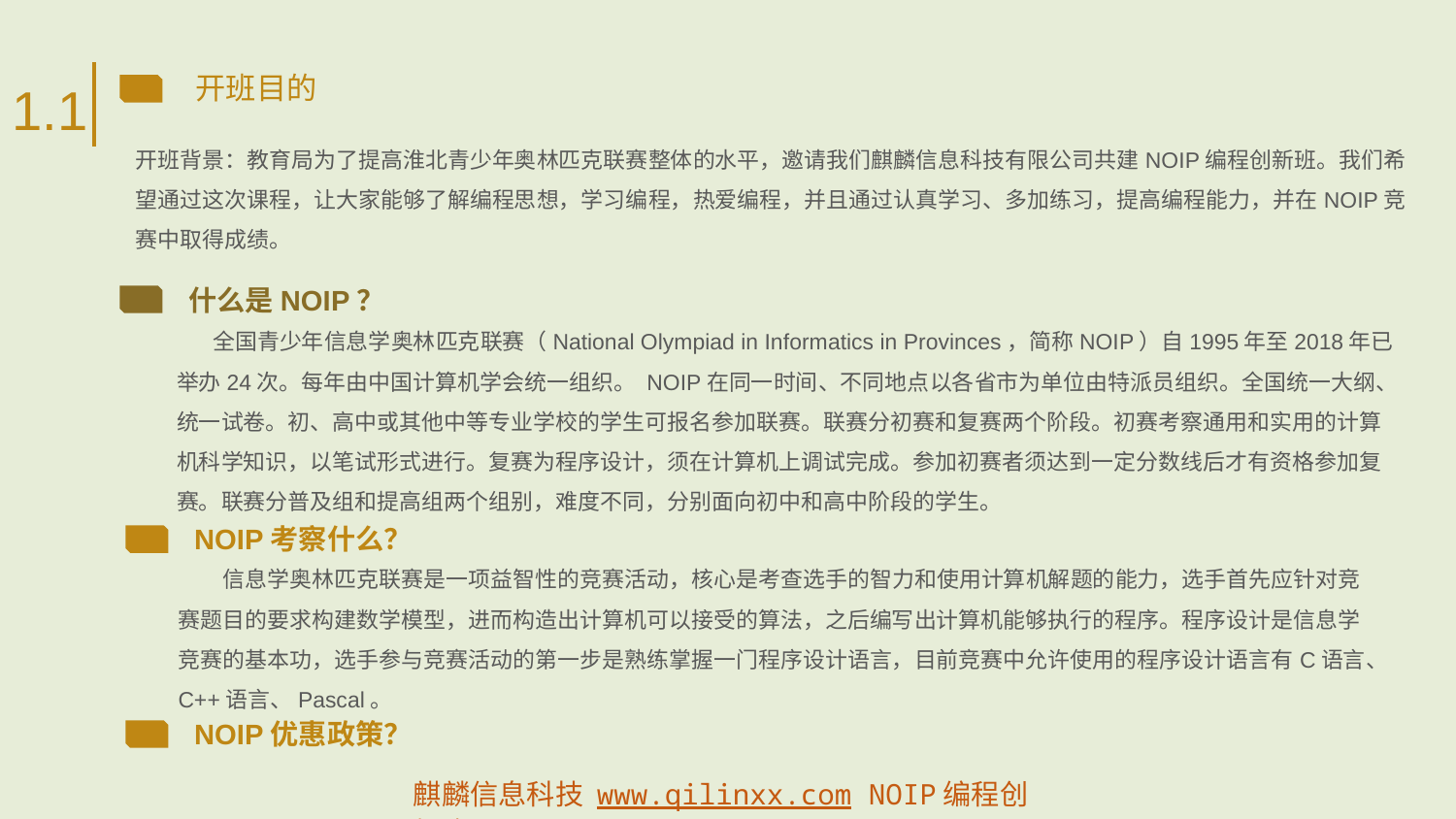

开班目的
开班背景：教育局为了提高淮北青少年奥林匹克联赛整体的水平，邀请我们麒麟信息科技有限公司共建NOIP编程创新班。我们希望通过这次课程，让大家能够了解编程思想，学习编程，热爱编程，并且通过认真学习、多加练习，提高编程能力，并在NOIP竞赛中取得成绩。
1.1

### Chart

| Category |
|---|
什么是NOIP？

      全国青少年信息学奥林匹克联赛（National Olympiad in Informatics in Provinces，简称NOIP）自1995年至2018年已举办24次。每年由中国计算机学会统一组织。 NOIP在同一时间、不同地点以各省市为单位由特派员组织。全国统一大纲、统一试卷。初、高中或其他中等专业学校的学生可报名参加联赛。联赛分初赛和复赛两个阶段。初赛考察通用和实用的计算机科学知识，以笔试形式进行。复赛为程序设计，须在计算机上调试完成。参加初赛者须达到一定分数线后才有资格参加复赛。联赛分普及组和提高组两个组别，难度不同，分别面向初中和高中阶段的学生。
NOIP考察什么？

      信息学奥林匹克联赛是一项益智性的竞赛活动，核心是考查选手的智力和使用计算机解题的能力，选手首先应针对竞赛题目的要求构建数学模型，进而构造出计算机可以接受的算法，之后编写出计算机能够执行的程序。程序设计是信息学竞赛的基本功，选手参与竞赛活动的第一步是熟练掌握一门程序设计语言，目前竞赛中允许使用的程序设计语言有C语言、C++语言、Pascal。
NOIP优惠政策？

麒麟信息科技 www.qilinxx.com NOIP编程创新班